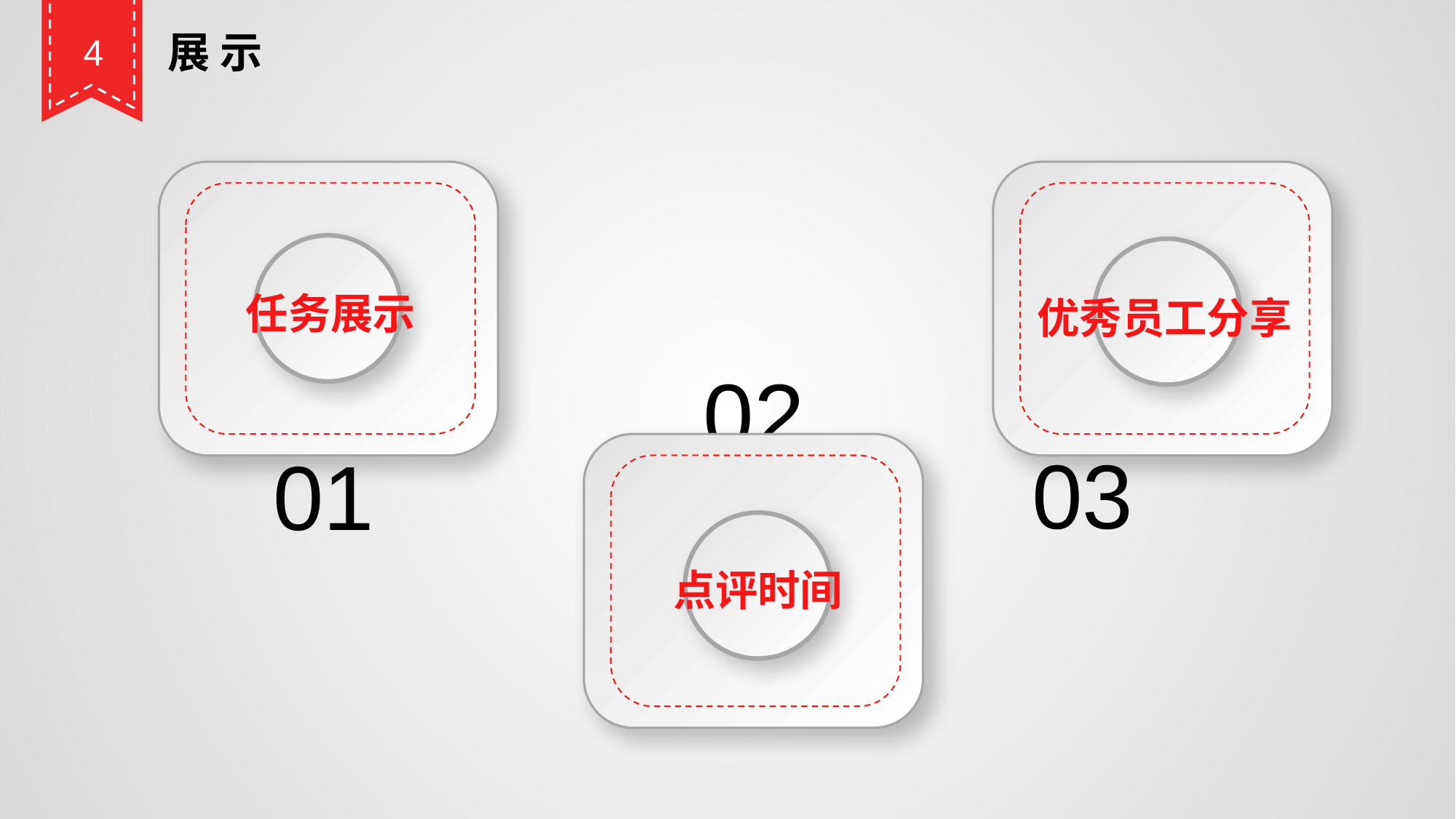

展 示
4

任务展示
优秀员工分享
02
03
01

点评时间